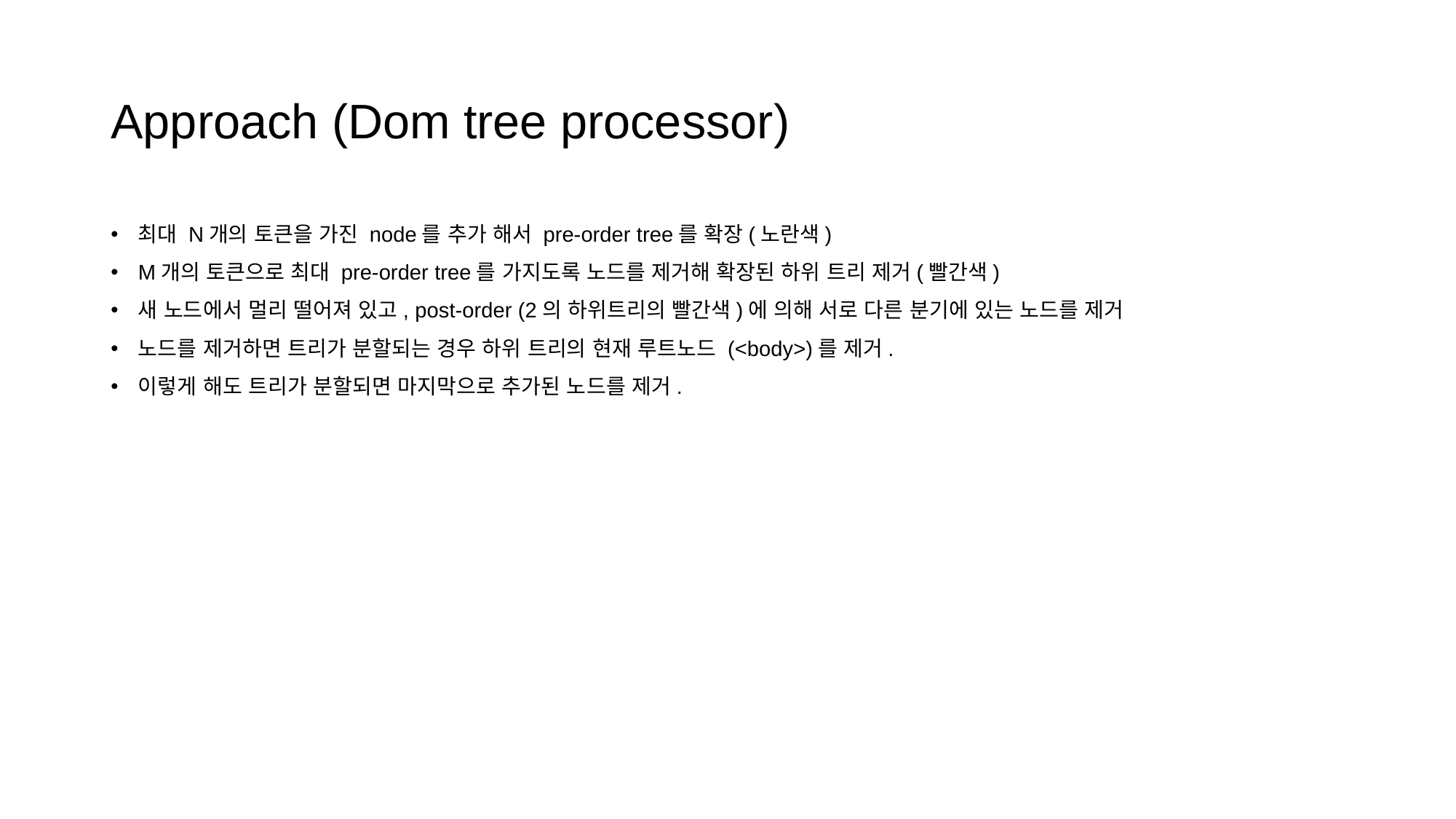

# Approach (Dom tree processor)
최대 N개의 토큰을 가진 node를 추가 해서 pre-order tree를 확장(노란색)
M개의 토큰으로 최대 pre-order tree를 가지도록 노드를 제거해 확장된 하위 트리 제거(빨간색)
새 노드에서 멀리 떨어져 있고, post-order (2의 하위트리의 빨간색)에 의해 서로 다른 분기에 있는 노드를 제거
노드를 제거하면 트리가 분할되는 경우 하위 트리의 현재 루트노드 (<body>)를 제거.
이렇게 해도 트리가 분할되면 마지막으로 추가된 노드를 제거.